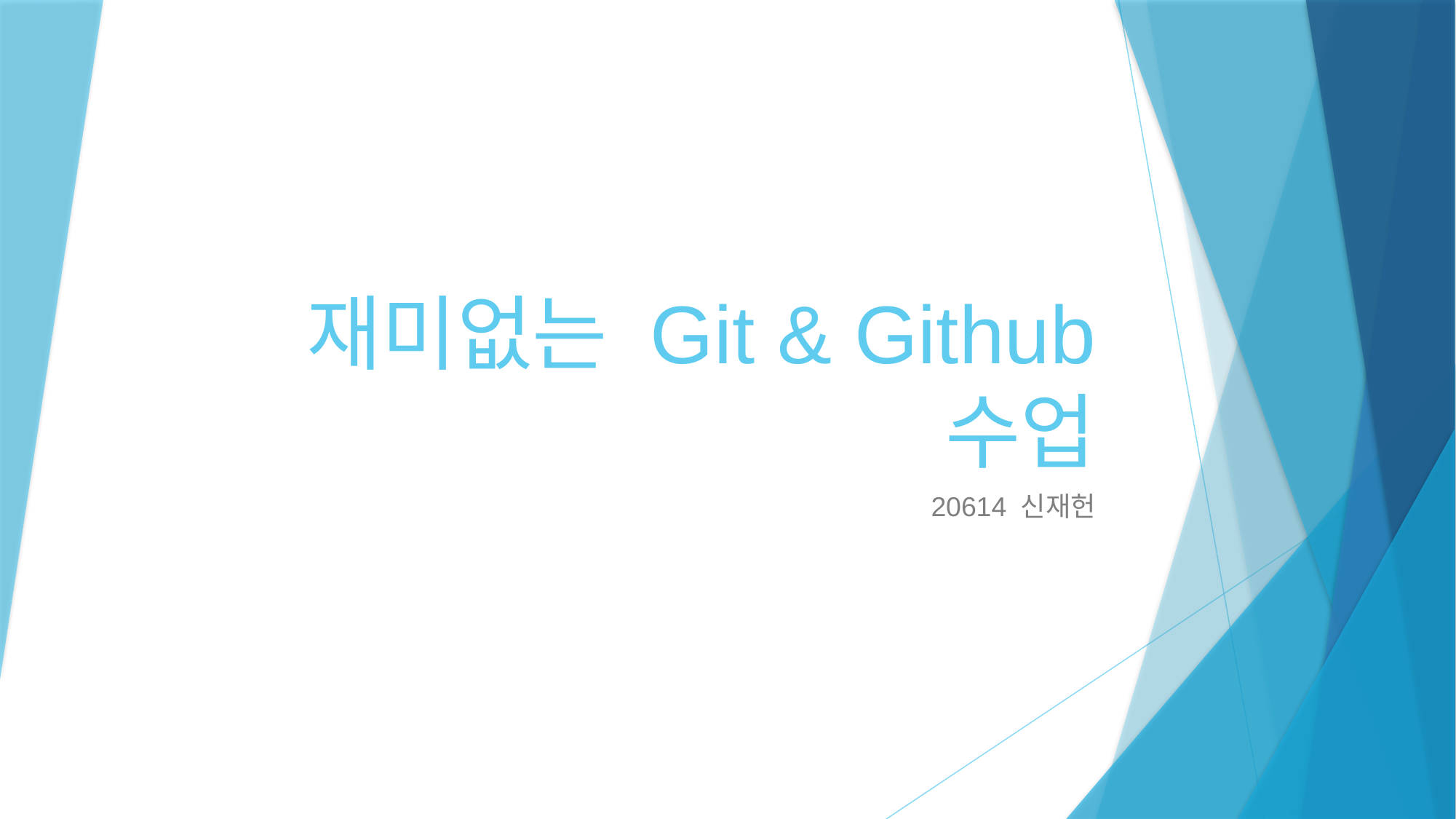

# 재미없는 Git & Github 수업
20614 신재헌